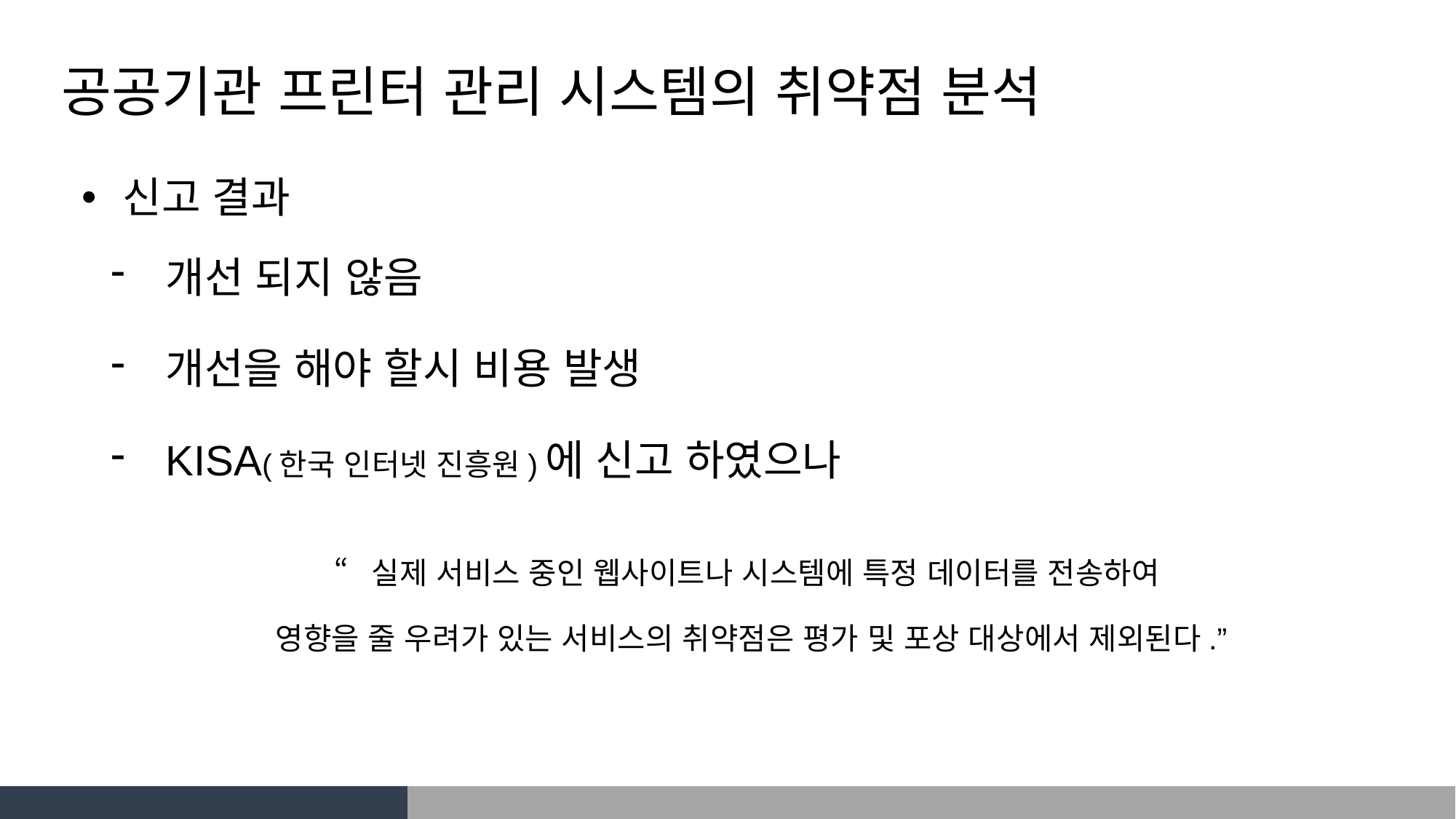

공공기관 프린터 관리 시스템의 취약점 분석
신고 결과
개선 되지 않음

개선을 해야 할시 비용 발생

KISA(한국 인터넷 진흥원)에 신고 하였으나

“실제 서비스 중인 웹사이트나 시스템에 특정 데이터를 전송하여

영향을 줄 우려가 있는 서비스의 취약점은 평가 및 포상 대상에서 제외된다.”